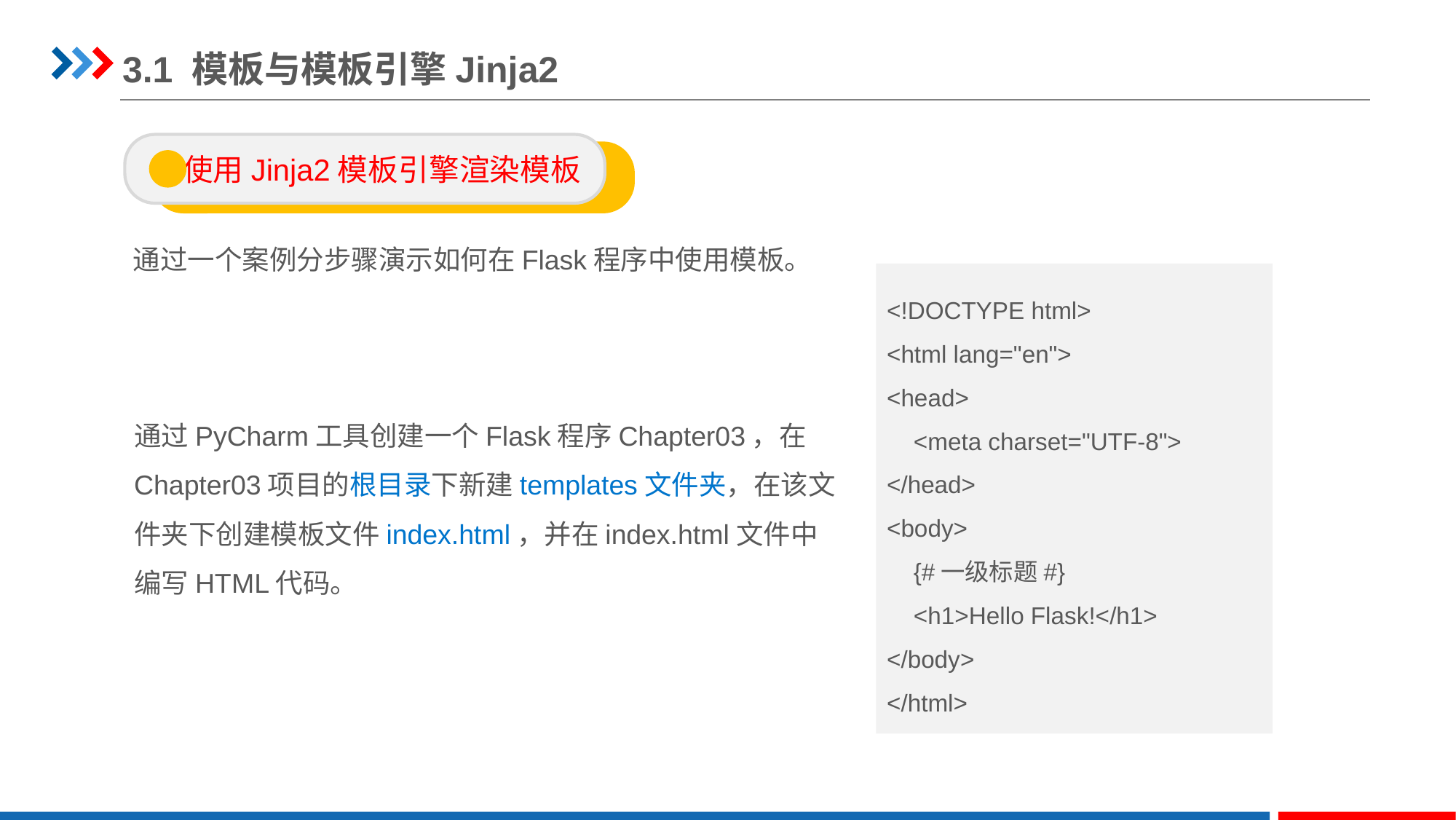

3.1 模板与模板引擎Jinja2
    使用Jinja2模板引擎渲染模板

通过一个案例分步骤演示如何在Flask程序中使用模板。
<!DOCTYPE html>
<html lang="en">
<head>
    <meta charset="UTF-8">
</head>
<body>
    {#一级标题#}
    <h1>Hello Flask!</h1>
</body>
</html>
通过PyCharm工具创建一个Flask程序Chapter03，在Chapter03项目的根目录下新建templates文件夹，在该文件夹下创建模板文件index.html，并在index.html文件中编写HTML代码。